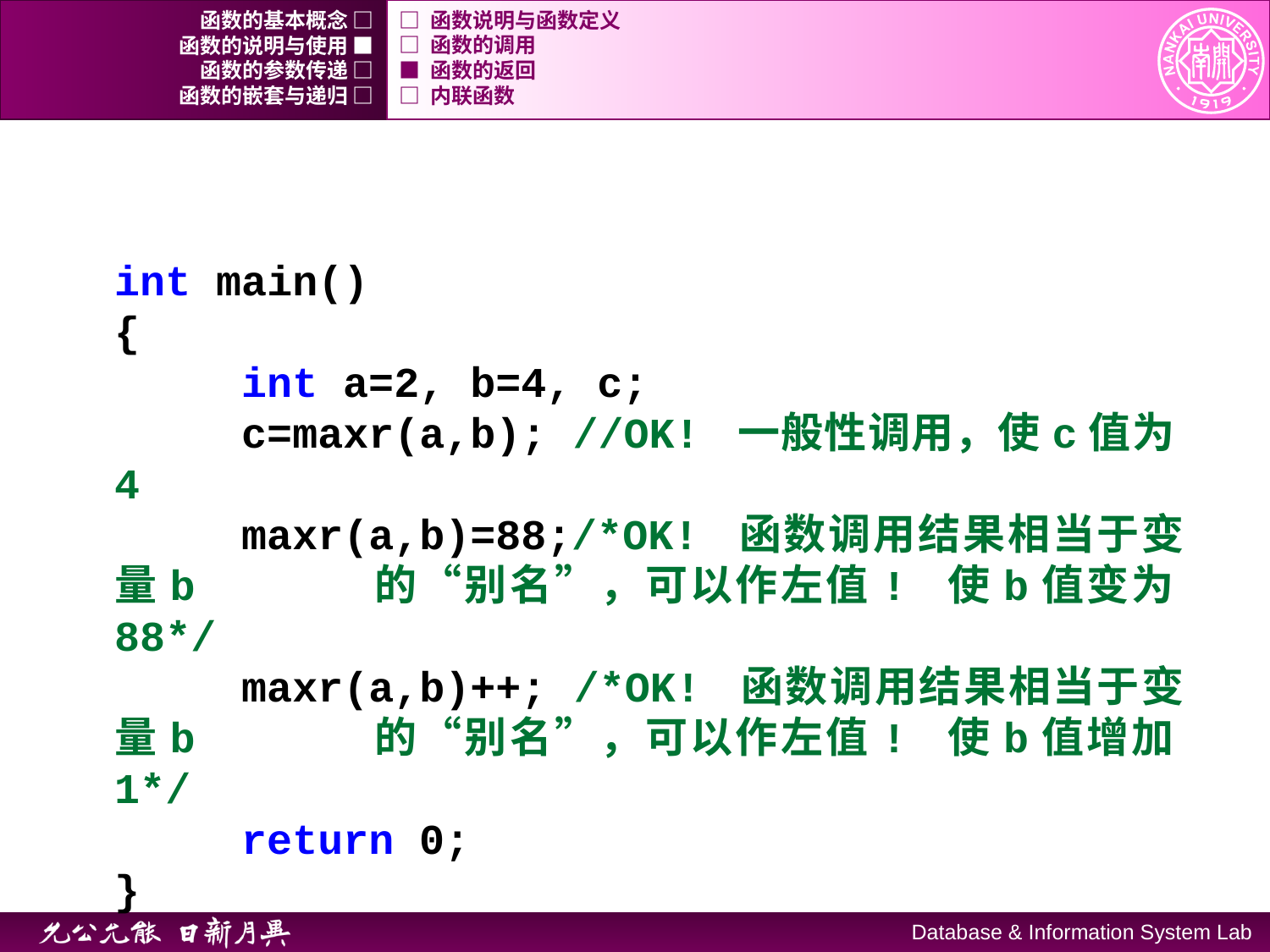

函数的基本概念 □
□ 函数说明与函数定义
函数的说明与使用 ■
□ 函数的调用
函数的参数传递 □
■ 函数的返回
函数的嵌套与递归 □
□ 内联函数

	int main()
	{
		int a=2, b=4, c;
		c=maxr(a,b); //OK! 一般性调用，使c值为4
		maxr(a,b)=88;/*OK! 函数调用结果相当于变量b		的“别名”，可以作左值! 使b值变为88*/
		maxr(a,b)++; /*OK! 函数调用结果相当于变量b		的“别名”，可以作左值! 使b值增加1*/
		return 0;
	}